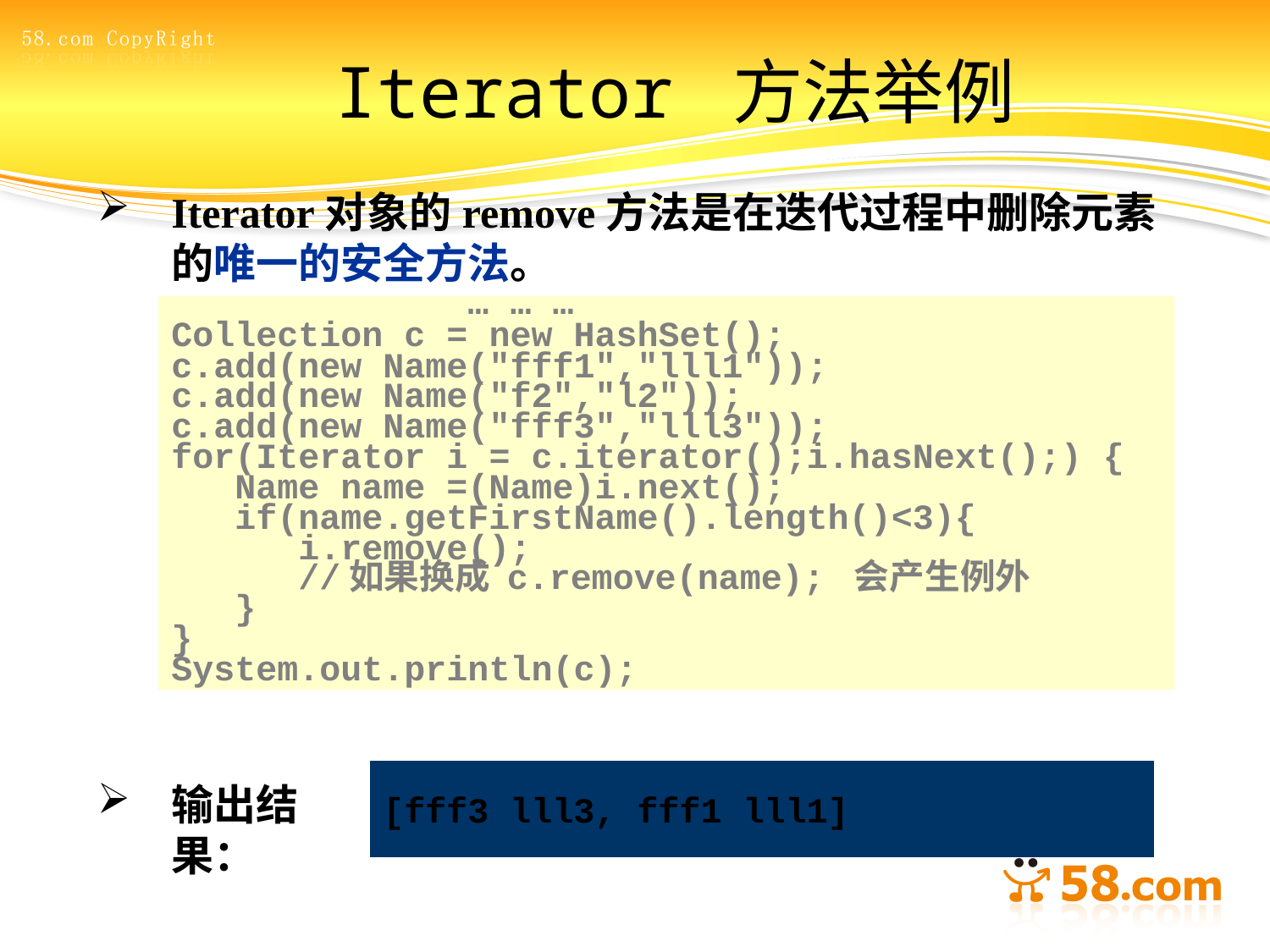

# Iterator 方法举例
Iterator对象的remove方法是在迭代过程中删除元素的唯一的安全方法。
              … … …
Collection c = new HashSet();
c.add(new Name("fff1","lll1"));
c.add(new Name("f2","l2"));
c.add(new Name("fff3","lll3"));
for(Iterator i = c.iterator();i.hasNext();) {
   Name name =(Name)i.next();
   if(name.getFirstName().length()<3){
      i.remove();
      //如果换成 c.remove(name); 会产生例外
   }
}
System.out.println(c);
[fff3 lll3, fff1 lll1]
输出结果：